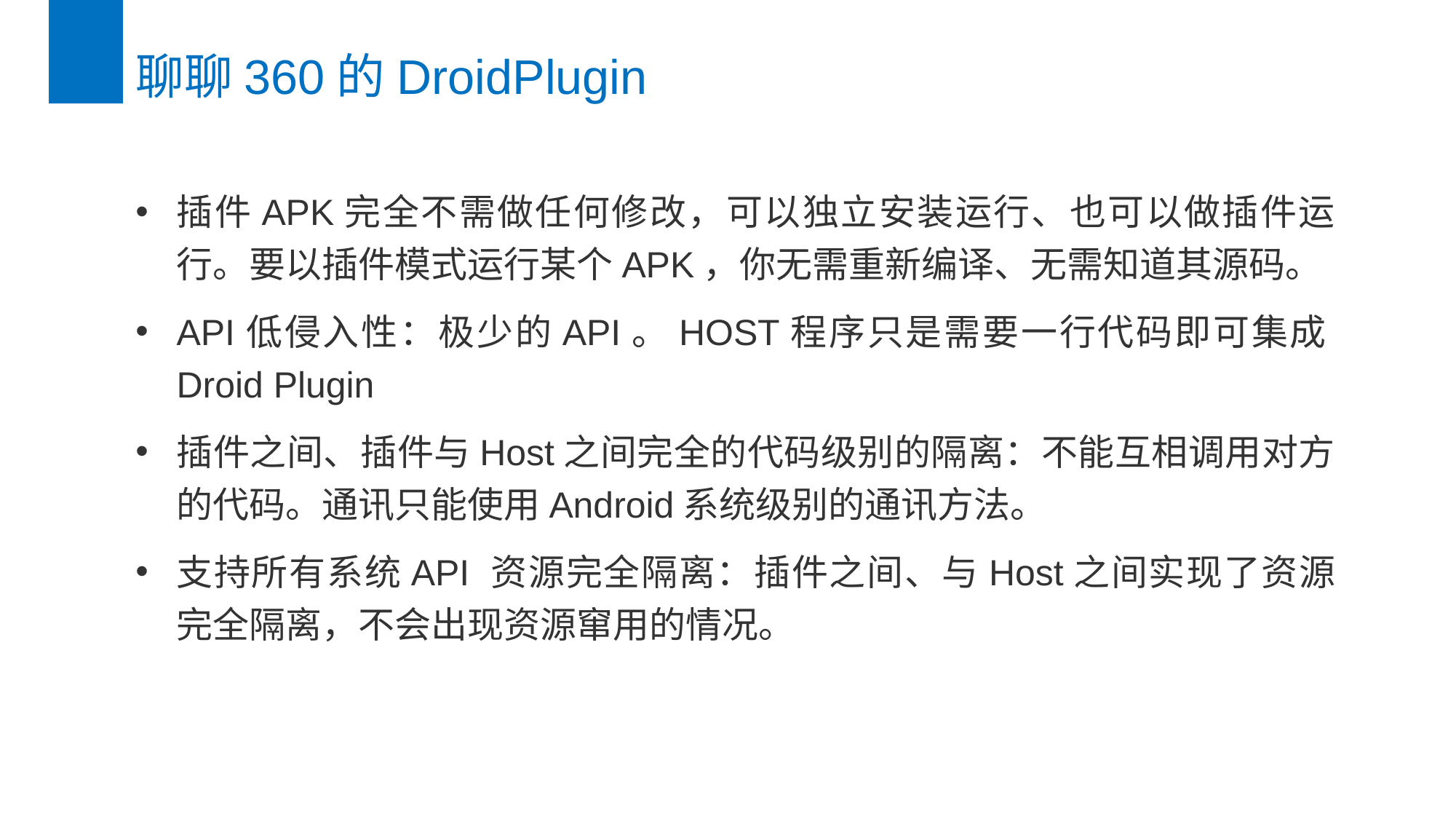

# 聊聊360的DroidPlugin
插件APK完全不需做任何修改，可以独立安装运行、也可以做插件运行。要以插件模式运行某个APK，你无需重新编译、无需知道其源码。
API低侵入性：极少的API。HOST程序只是需要一行代码即可集成Droid Plugin
插件之间、插件与Host之间完全的代码级别的隔离：不能互相调用对方的代码。通讯只能使用Android系统级别的通讯方法。
支持所有系统API 资源完全隔离：插件之间、与Host之间实现了资源完全隔离，不会出现资源窜用的情况。